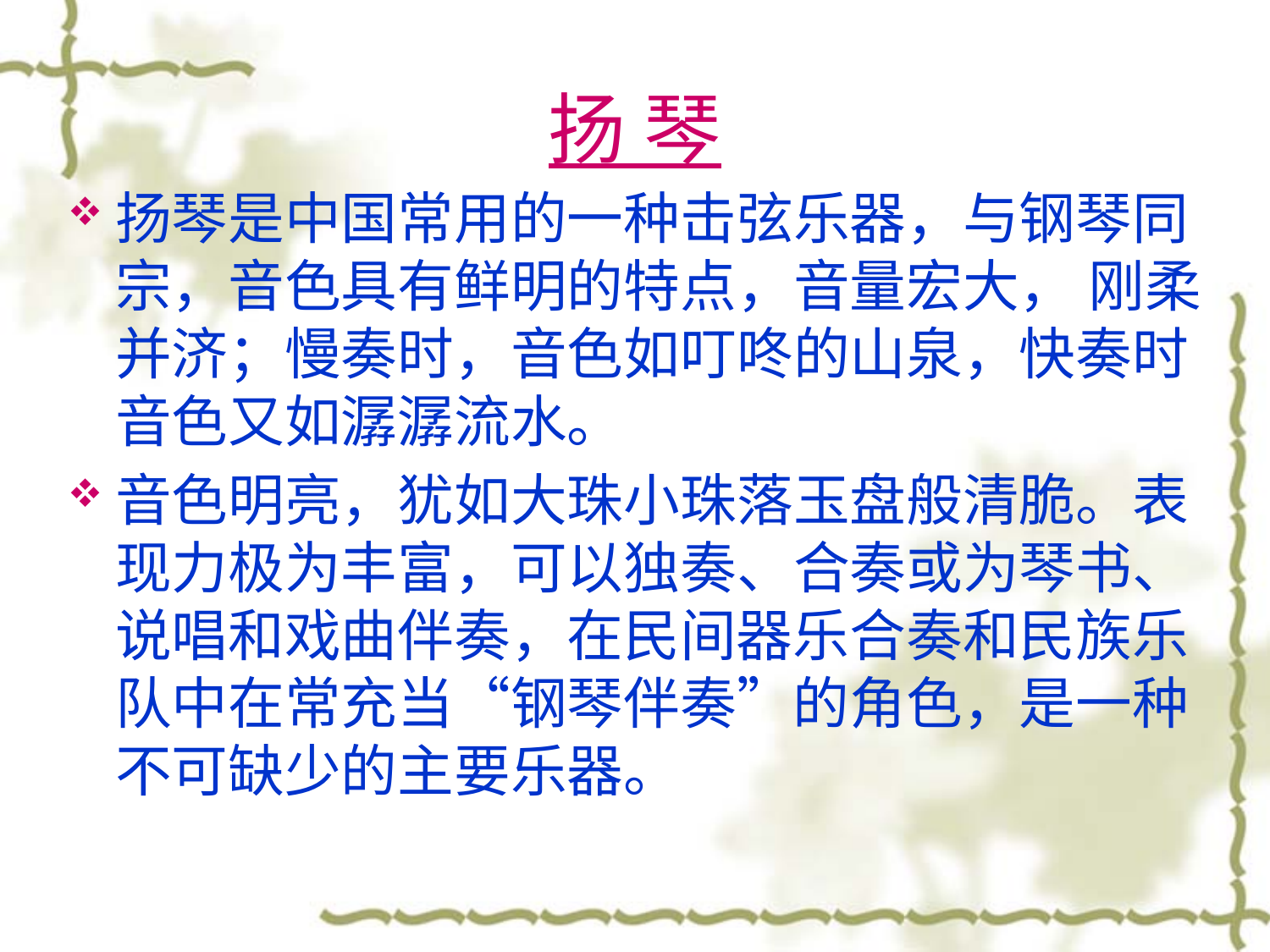

# 扬 琴
扬琴是中国常用的一种击弦乐器，与钢琴同宗，音色具有鲜明的特点，音量宏大， 刚柔并济；慢奏时，音色如叮咚的山泉，快奏时音色又如潺潺流水。
音色明亮，犹如大珠小珠落玉盘般清脆。表现力极为丰富，可以独奏、合奏或为琴书、说唱和戏曲伴奏，在民间器乐合奏和民族乐队中在常充当“钢琴伴奏”的角色，是一种不可缺少的主要乐器。